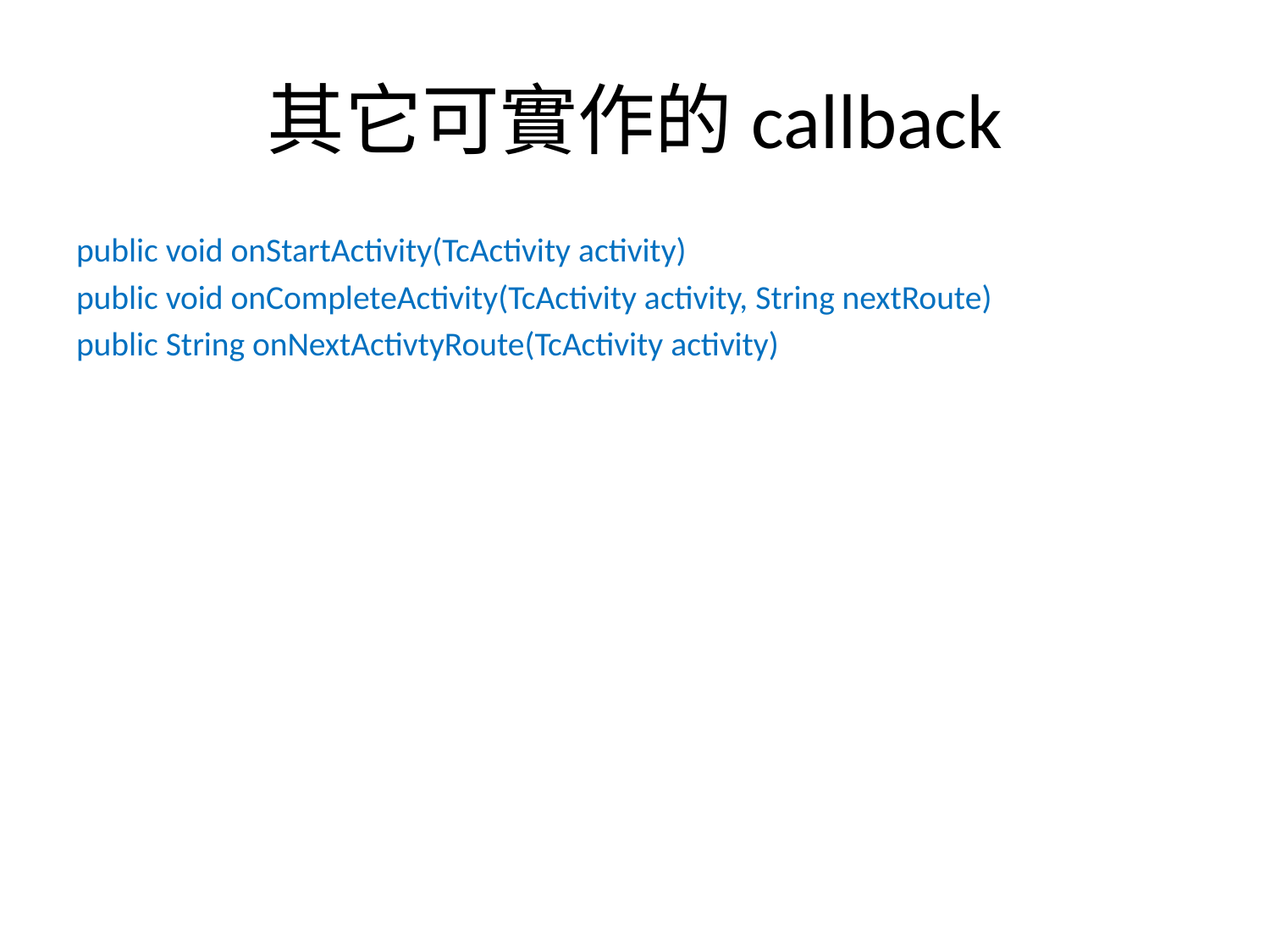

# 其它可實作的callback
public void onStartActivity(TcActivity activity)
public void onCompleteActivity(TcActivity activity, String nextRoute)
public String onNextActivtyRoute(TcActivity activity)